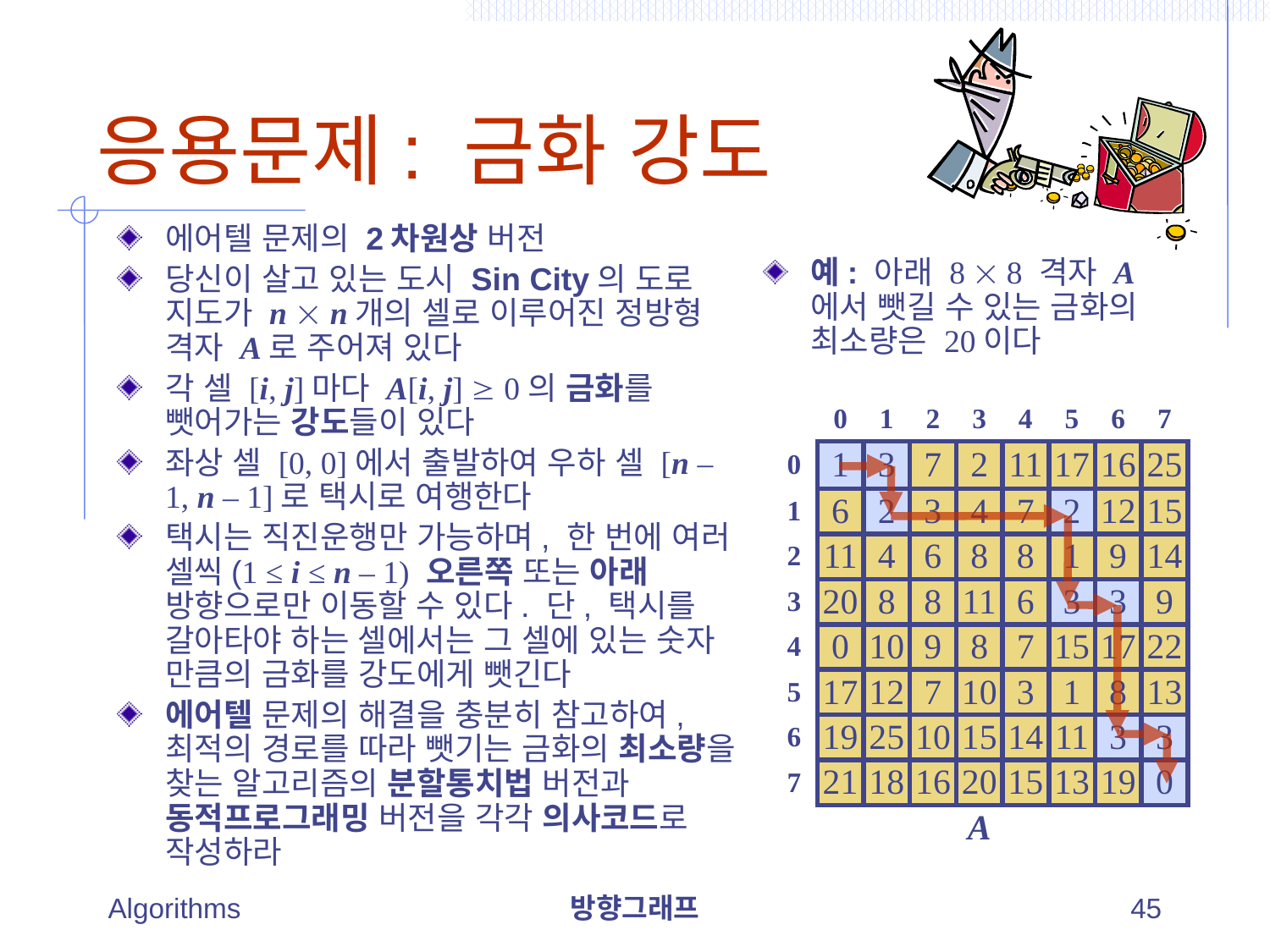

# 응용문제: 금화 강도

에어텔 문제의 2차원상 버전
당신이 살고 있는 도시 Sin City의 도로 지도가 n × n개의 셀로 이루어진 정방형 격자 A로 주어져 있다
각 셀 [i, j]마다 A[i, j] ≥ 0의 금화를 뺏어가는 강도들이 있다
좌상 셀 [0, 0]에서 출발하여 우하 셀 [n – 1, n – 1]로 택시로 여행한다
택시는 직진운행만 가능하며, 한 번에 여러 셀씩(1 ≤ i ≤ n – 1) 오른쪽 또는 아래 방향으로만 이동할 수 있다. 단, 택시를 갈아타야 하는 셀에서는 그 셀에 있는 숫자 만큼의 금화를 강도에게 뺏긴다
에어텔 문제의 해결을 충분히 참고하여, 최적의 경로를 따라 뺏기는 금화의 최소량을 찾는 알고리즘의 분할통치법 버전과 동적프로그래밍 버전을 각각 의사코드로 작성하라
예: 아래 8 × 8 격자 A에서 뺏길 수 있는 금화의 최소량은 20이다
|  | 0 | 1 | 2 | 3 | 4 | 5 | 6 | 7 |
| --- | --- | --- | --- | --- | --- | --- | --- | --- |
| 0 | 1 | 3 | 7 | 2 | 11 | 17 | 16 | 25 |
| 1 | 6 | 2 | 3 | 4 | 7 | 2 | 12 | 15 |
| 2 | 11 | 4 | 6 | 8 | 8 | 1 | 9 | 14 |
| 3 | 20 | 8 | 8 | 11 | 6 | 3 | 3 | 9 |
| 4 | 0 | 10 | 9 | 8 | 7 | 15 | 17 | 22 |
| 5 | 17 | 12 | 7 | 10 | 3 | 1 | 8 | 13 |
| 6 | 19 | 25 | 10 | 15 | 14 | 11 | 3 | 3 |
| 7 | 21 | 18 | 16 | 20 | 15 | 13 | 19 | 0 |
| A |  |  |  |  |  |  |  |  |
Algorithms
방향그래프
45